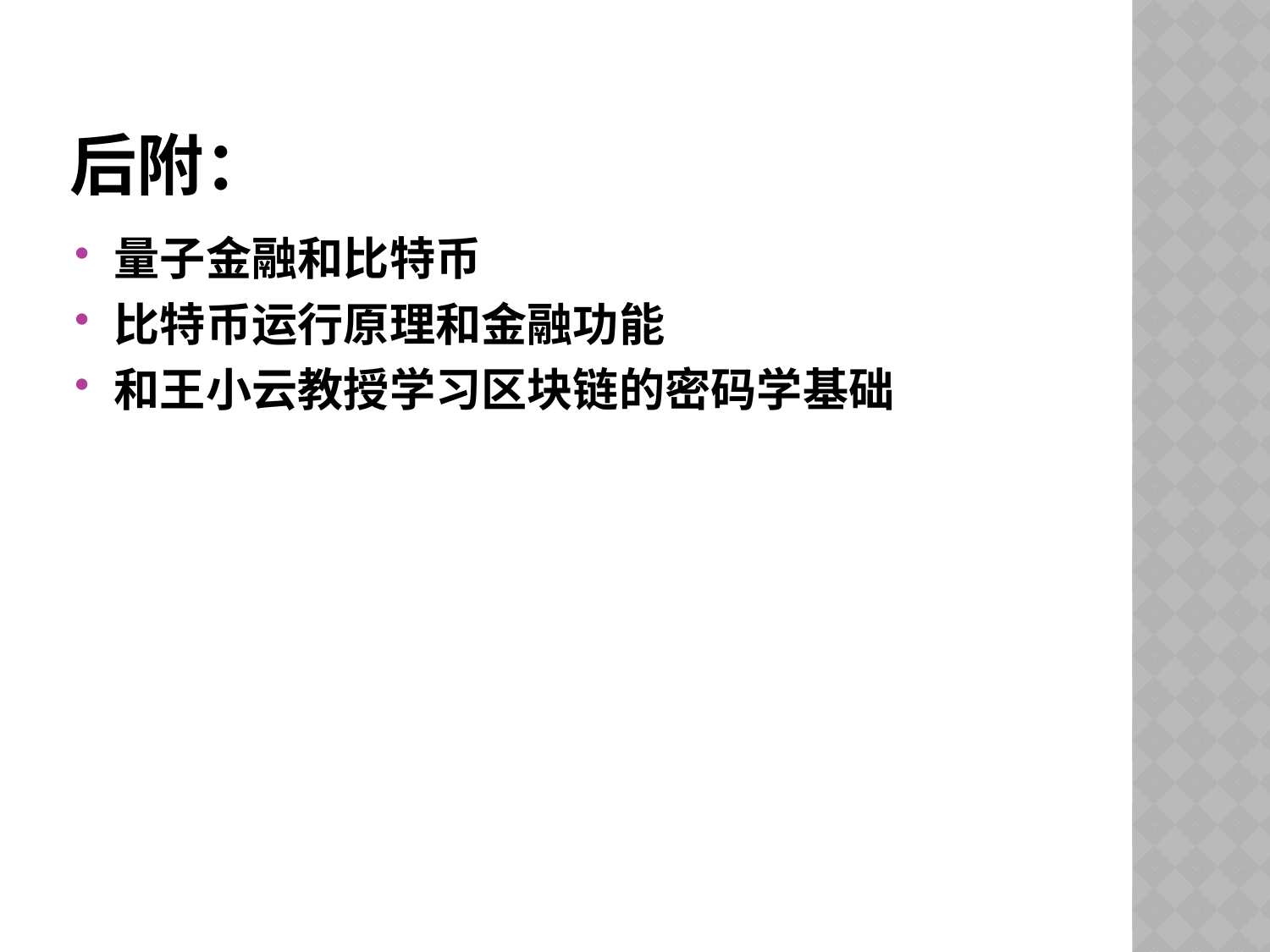

# 后附：
量子金融和比特币
比特币运行原理和金融功能
和王小云教授学习区块链的密码学基础